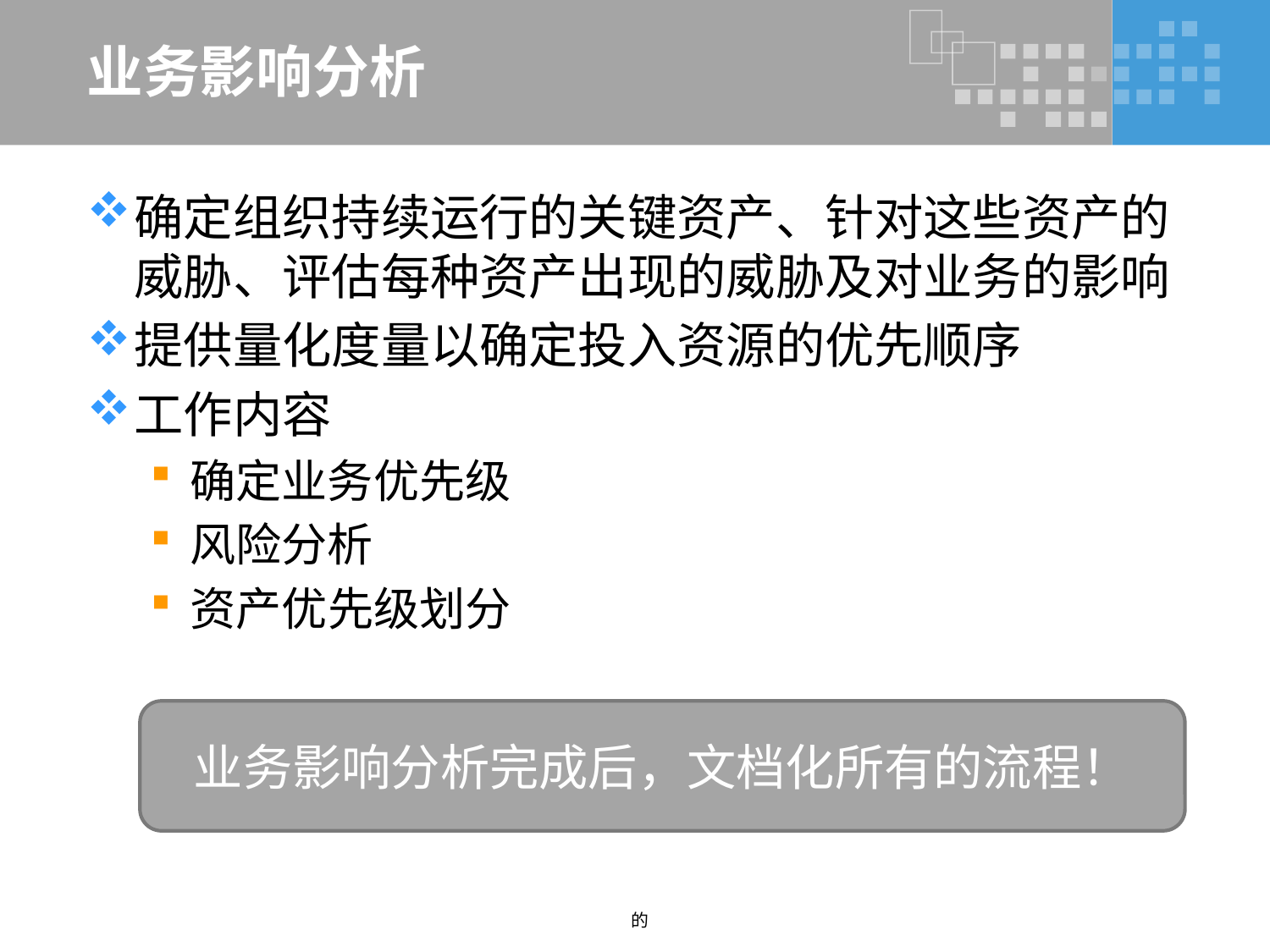

# 业务影响分析
确定组织持续运行的关键资产、针对这些资产的威胁、评估每种资产出现的威胁及对业务的影响
提供量化度量以确定投入资源的优先顺序
工作内容
确定业务优先级
风险分析
资产优先级划分

业务影响分析完成后，文档化所有的流程！
的